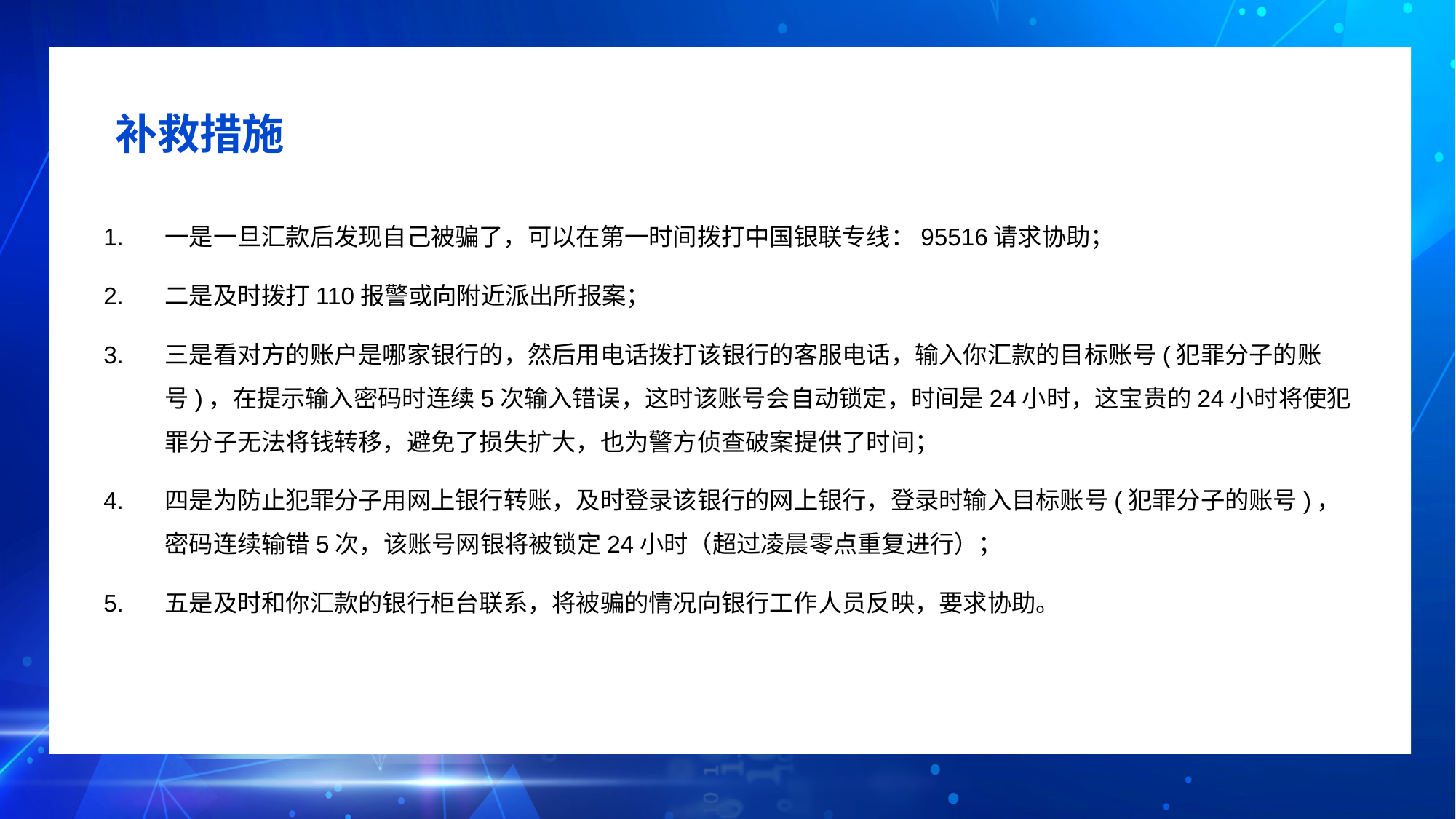

补救措施
一是一旦汇款后发现自己被骗了，可以在第一时间拨打中国银联专线：95516请求协助；
二是及时拨打110报警或向附近派出所报案；
三是看对方的账户是哪家银行的，然后用电话拨打该银行的客服电话，输入你汇款的目标账号(犯罪分子的账号)，在提示输入密码时连续5次输入错误，这时该账号会自动锁定，时间是24小时，这宝贵的24小时将使犯罪分子无法将钱转移，避免了损失扩大，也为警方侦查破案提供了时间；
四是为防止犯罪分子用网上银行转账，及时登录该银行的网上银行，登录时输入目标账号(犯罪分子的账号)，密码连续输错5次，该账号网银将被锁定24小时（超过凌晨零点重复进行）；
五是及时和你汇款的银行柜台联系，将被骗的情况向银行工作人员反映，要求协助。